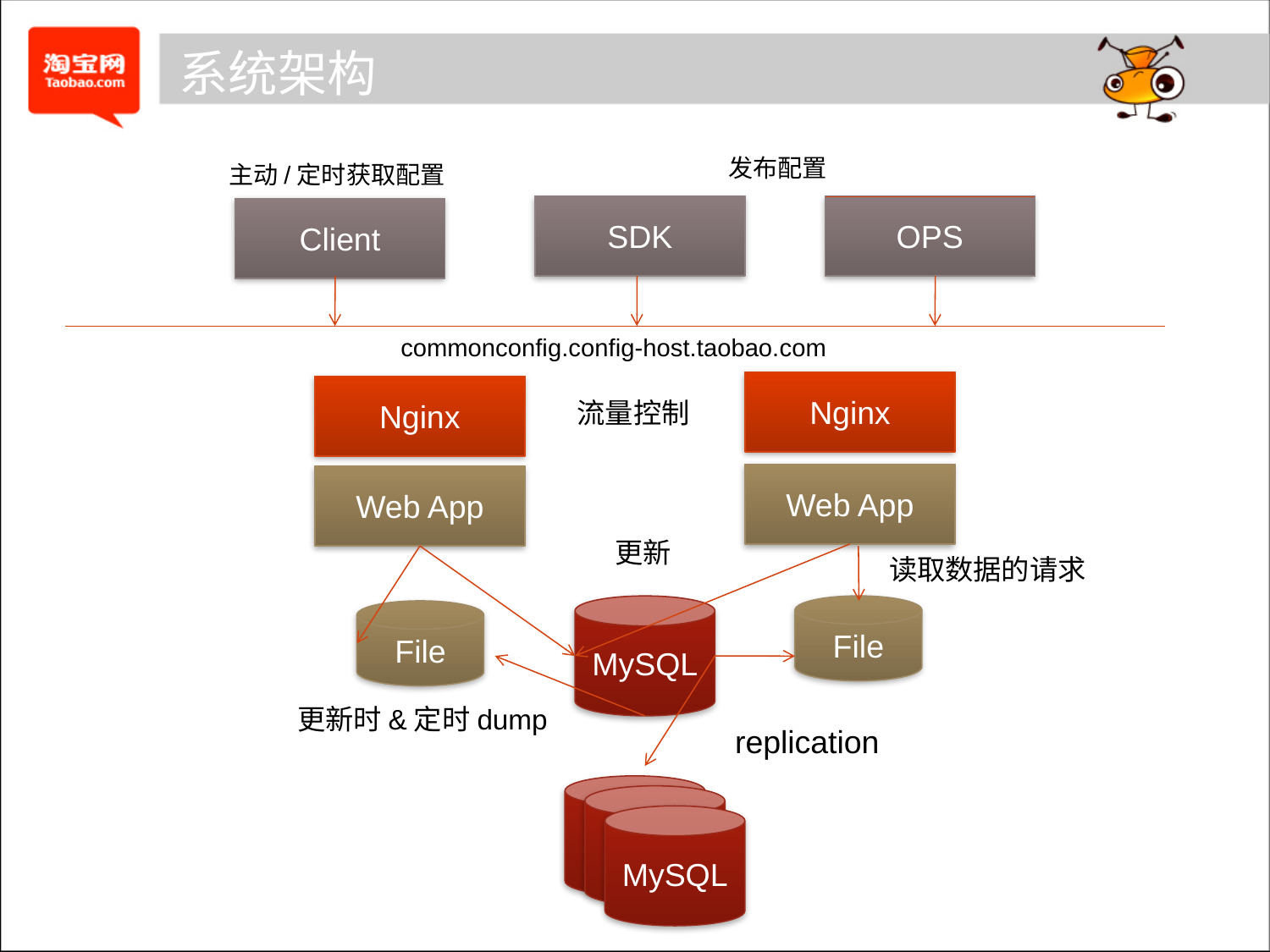

系统架构
发布配置
主动/定时获取配置
SDK
OPS
Client
commonconfig.config-host.taobao.com
Nginx
Nginx
流量控制
Web App
Web App
更新
读取数据的请求
MySQL
File
File
更新时&定时dump
replication
MySQL
MySQL
MySQL